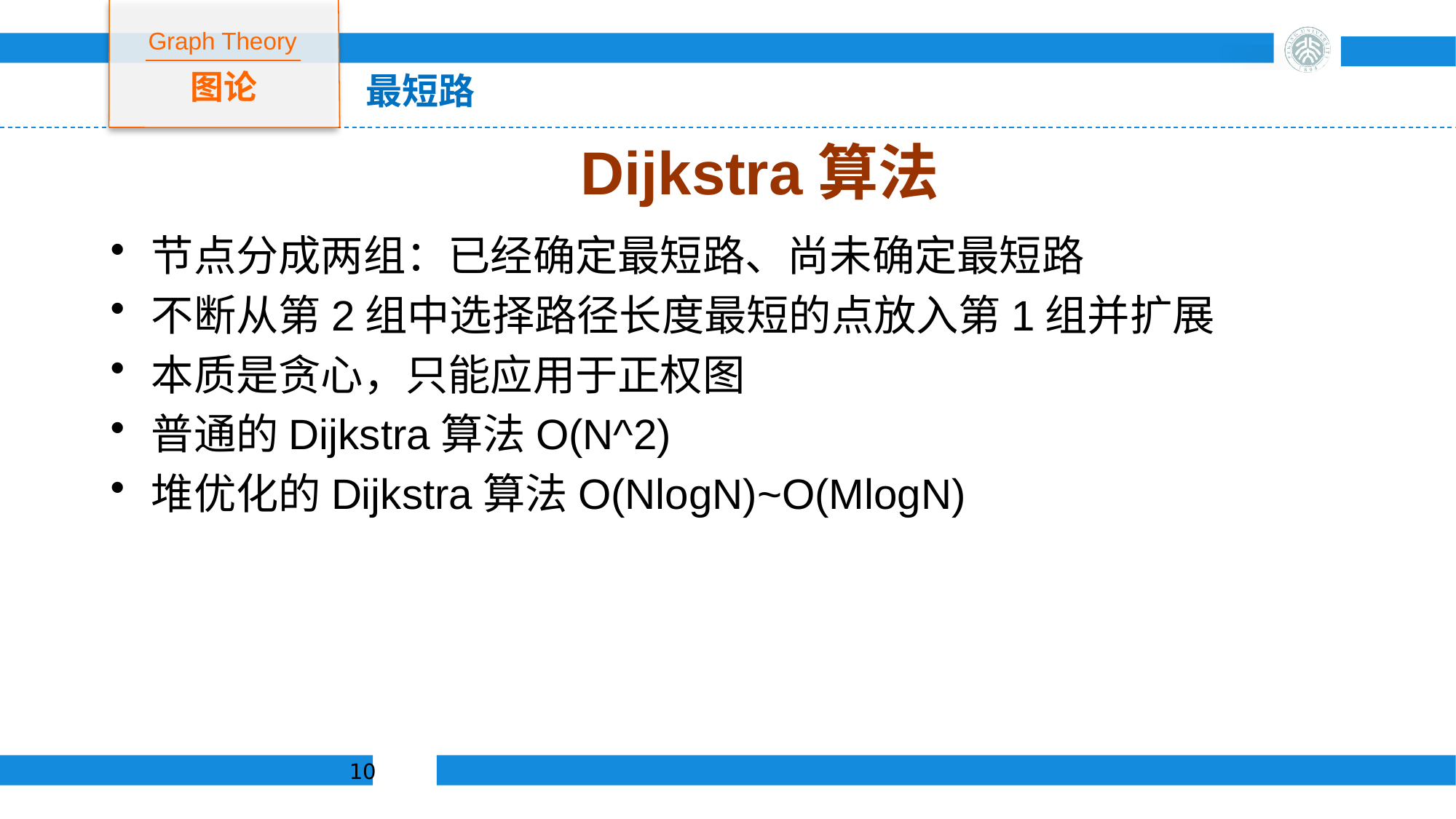

Graph Theory
图论
最短路
# Dijkstra算法
节点分成两组：已经确定最短路、尚未确定最短路
不断从第2组中选择路径长度最短的点放入第1组并扩展
本质是贪心，只能应用于正权图
普通的Dijkstra算法O(N^2)
堆优化的Dijkstra算法O(NlogN)~O(MlogN)